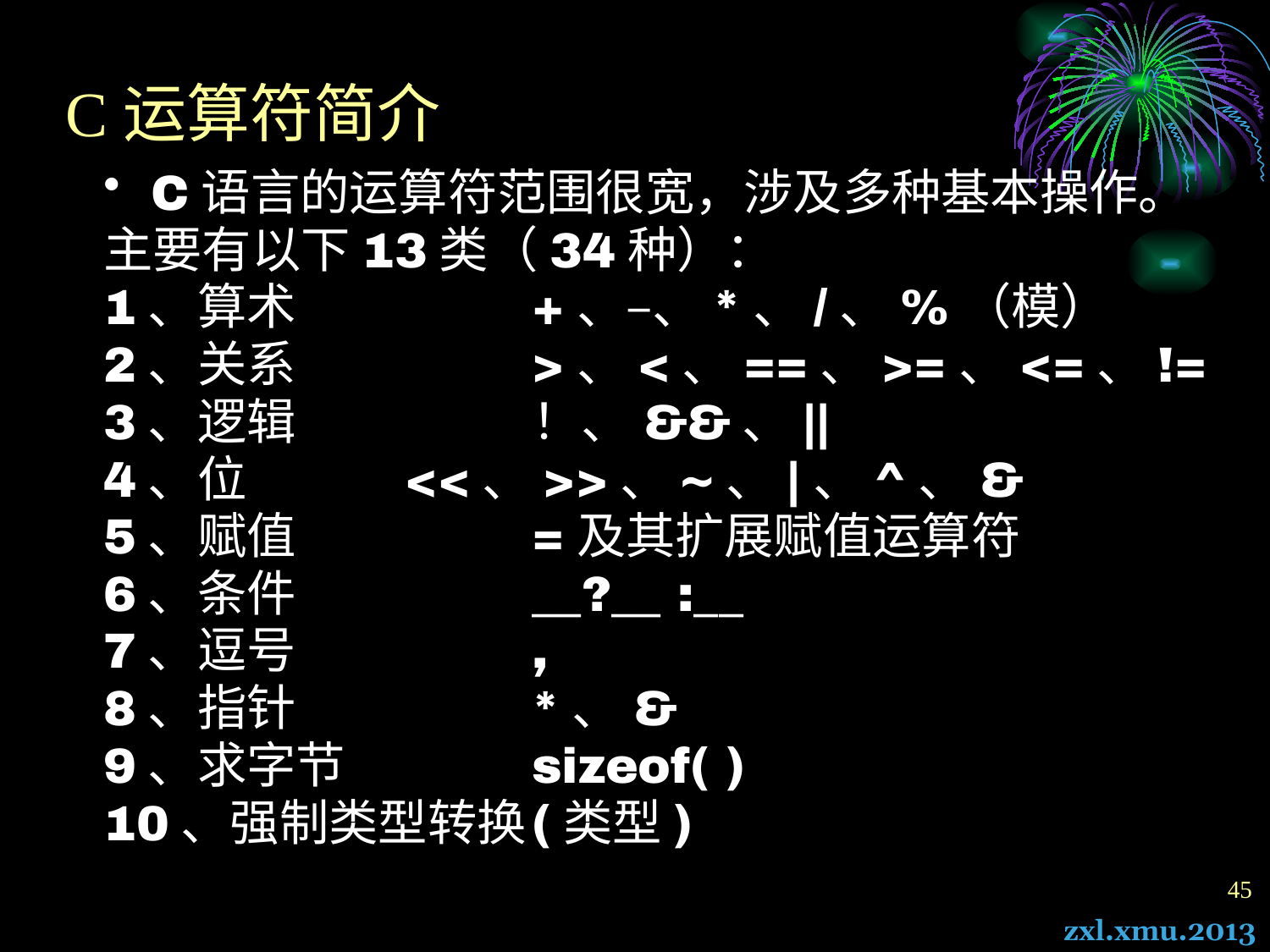

# C运算符简介
C语言的运算符范围很宽，涉及多种基本操作。
主要有以下13类（34种）：
1、算术		+、–、*、/、%（模）
2、关系		>、<、==、>=、<=、!=
3、逻辑		！、&&、||
4、位		<<、>>、~、|、^、&
5、赋值		=及其扩展赋值运算符
6、条件		__?__ :__
7、逗号		,
8、指针		*、&
9、求字节		sizeof( )
10、强制类型转换	(类型)

45